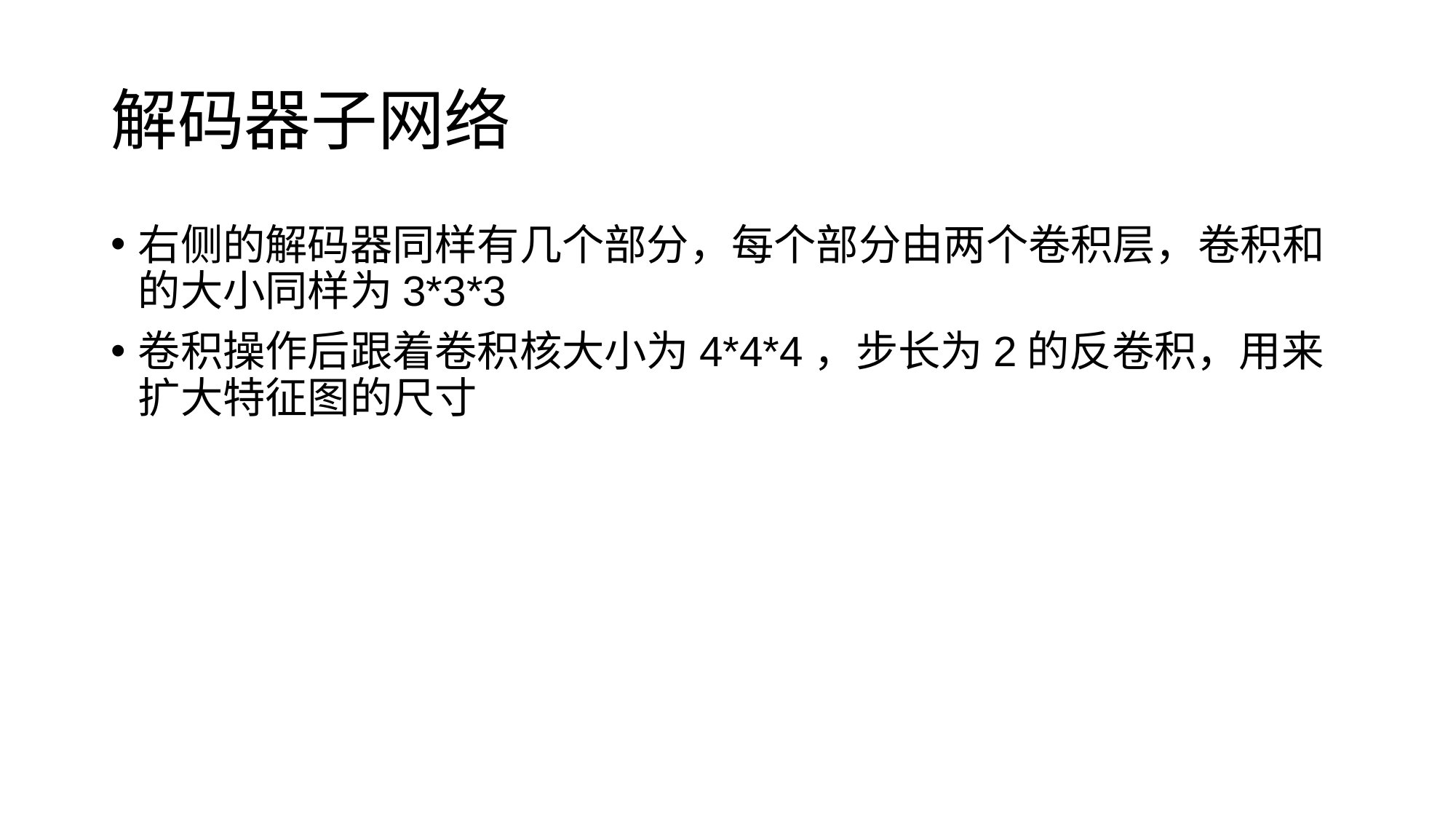

# 解码器子网络
右侧的解码器同样有几个部分，每个部分由两个卷积层，卷积和的大小同样为3*3*3
卷积操作后跟着卷积核大小为4*4*4，步长为2的反卷积，用来扩大特征图的尺寸